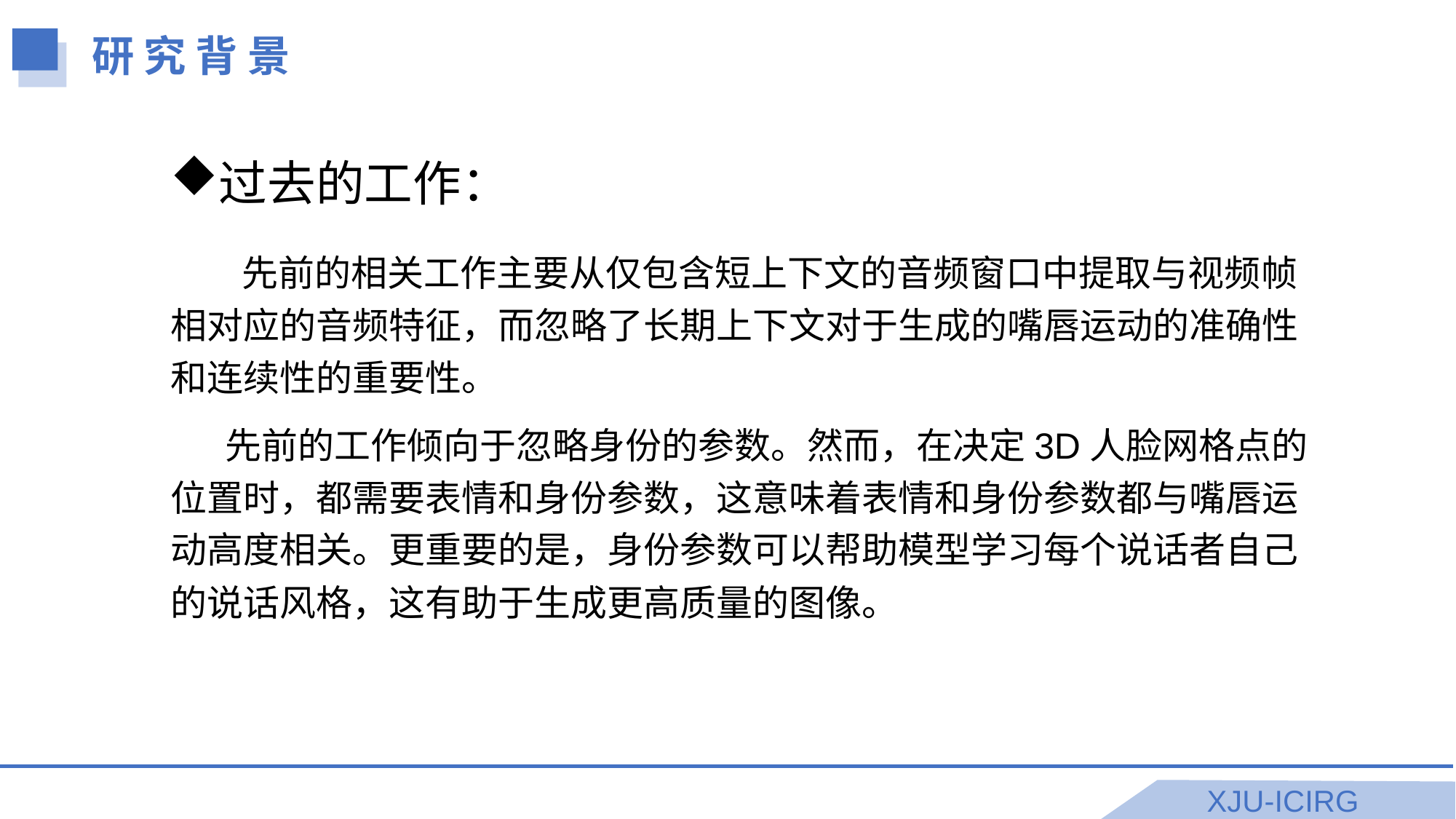

研 究 背 景

过去的工作：
 先前的相关工作主要从仅包含短上下文的音频窗口中提取与视频帧相对应的音频特征，而忽略了长期上下文对于生成的嘴唇运动的准确性和连续性的重要性。
先前的工作倾向于忽略身份的参数。然而，在决定3D人脸网格点的位置时，都需要表情和身份参数，这意味着表情和身份参数都与嘴唇运动高度相关。更重要的是，身份参数可以帮助模型学习每个说话者自己的说话风格，这有助于生成更高质量的图像。
XJU-ICIRG